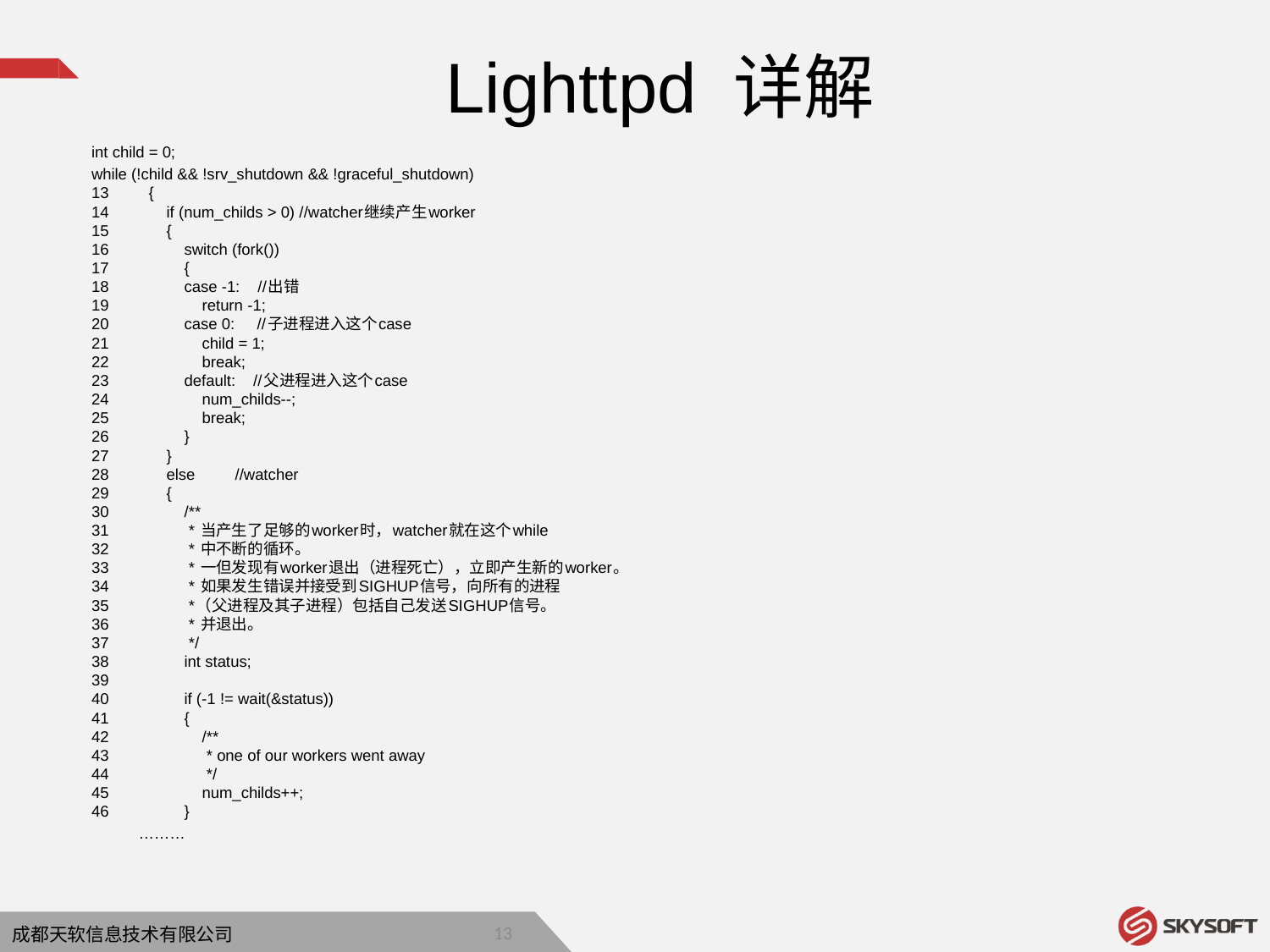

Lighttpd 详解

int child = 0;
while (!child && !srv_shutdown && !graceful_shutdown)
13         {
14             if (num_childs > 0) //watcher继续产生worker
15             {
16                 switch (fork())
17                 {
18                 case -1:    //出错
19                     return -1;
20                 case 0:     //子进程进入这个case
21                     child = 1;
22                     break;
23                 default:    //父进程进入这个case
24                     num_childs--;
25                     break;
26                 }
27             } 
28             else         //watcher
29             {
30                 /**
31                  * 当产生了足够的worker时，watcher就在这个while
32                  * 中不断的循环。
33                  * 一但发现有worker退出（进程死亡），立即产生新的worker。
34                  * 如果发生错误并接受到SIGHUP信号，向所有的进程
35                  *（父进程及其子进程）包括自己发送SIGHUP信号。
36                  * 并退出。
37                  */
38                 int status;
39 
40                 if (-1 != wait(&status))
41                 {
42                     /** 
43                      * one of our workers went away 
44                      */
45                     num_childs++;
46                 }
	………
13